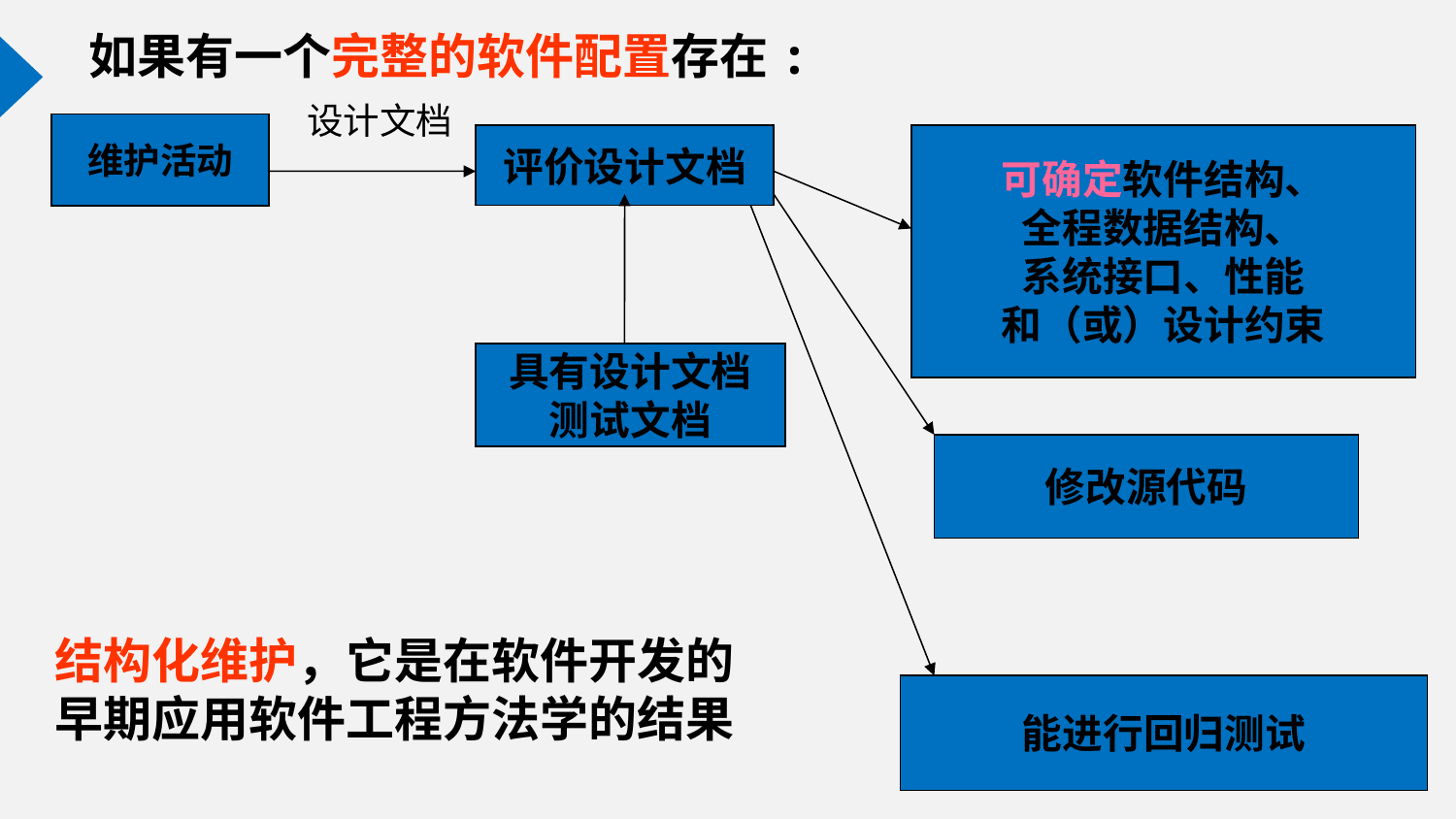

如果有一个完整的软件配置存在:
设计文档
维护活动
可确定软件结构、
全程数据结构、
系统接口、性能
和（或）设计约束
评价设计文档

具有设计文档
测试文档
修改源代码
能进行回归测试
结构化维护，它是在软件开发的早期应用软件工程方法学的结果